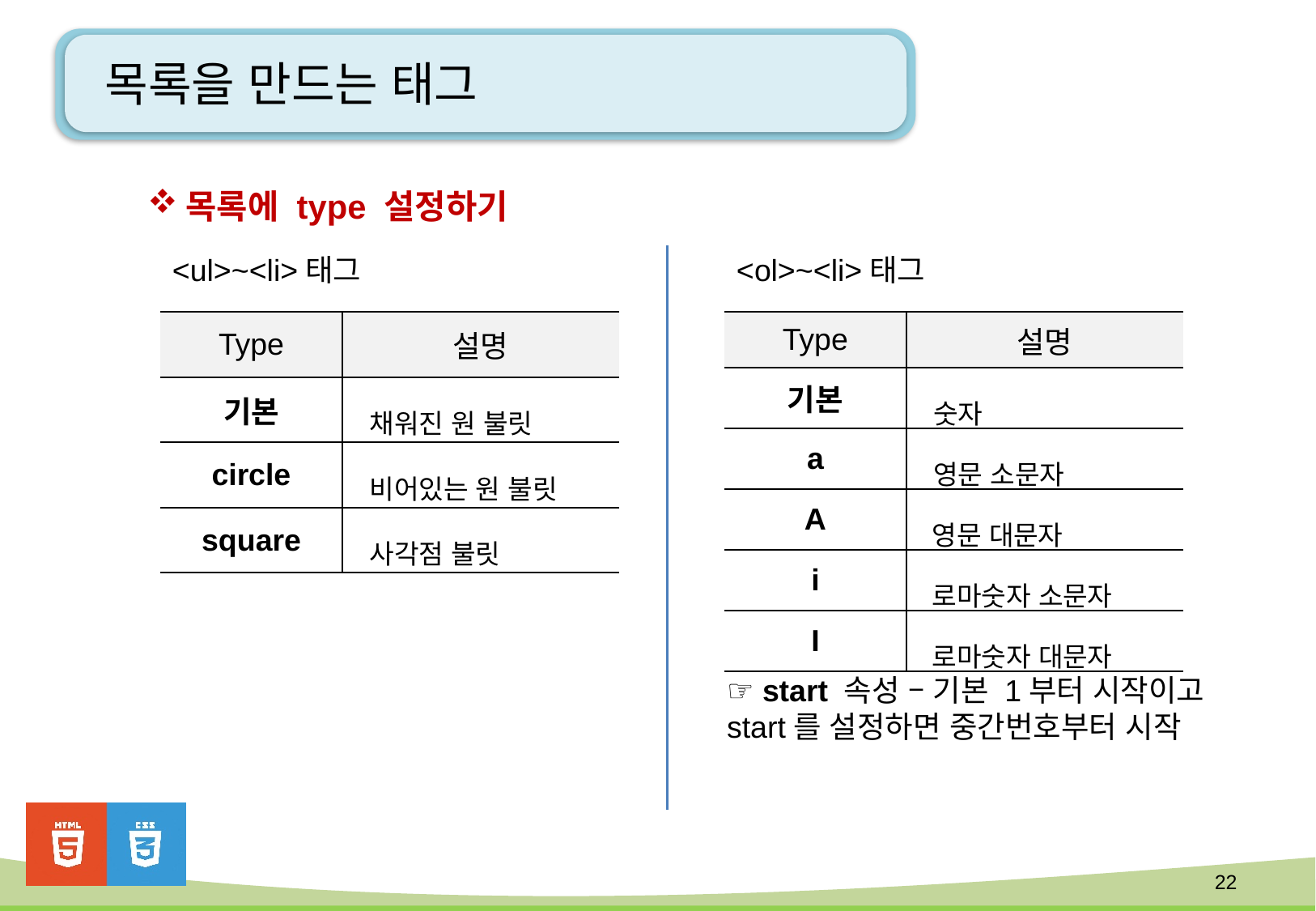

# 목록을 만드는 태그
목록에 type 설정하기
<ul>~<li>태그
<ol>~<li>태그
| Type | 설명 |
| --- | --- |
| 기본 | 채워진 원 불릿 |
| circle | 비어있는 원 불릿 |
| square | 사각점 불릿 |
| Type | 설명 |
| --- | --- |
| 기본 | 숫자 |
| a | 영문 소문자 |
| A | 영문 대문자 |
| i | 로마숫자 소문자 |
| I | 로마숫자 대문자 |
☞ start 속성 – 기본 1부터 시작이고 start를 설정하면 중간번호부터 시작
22